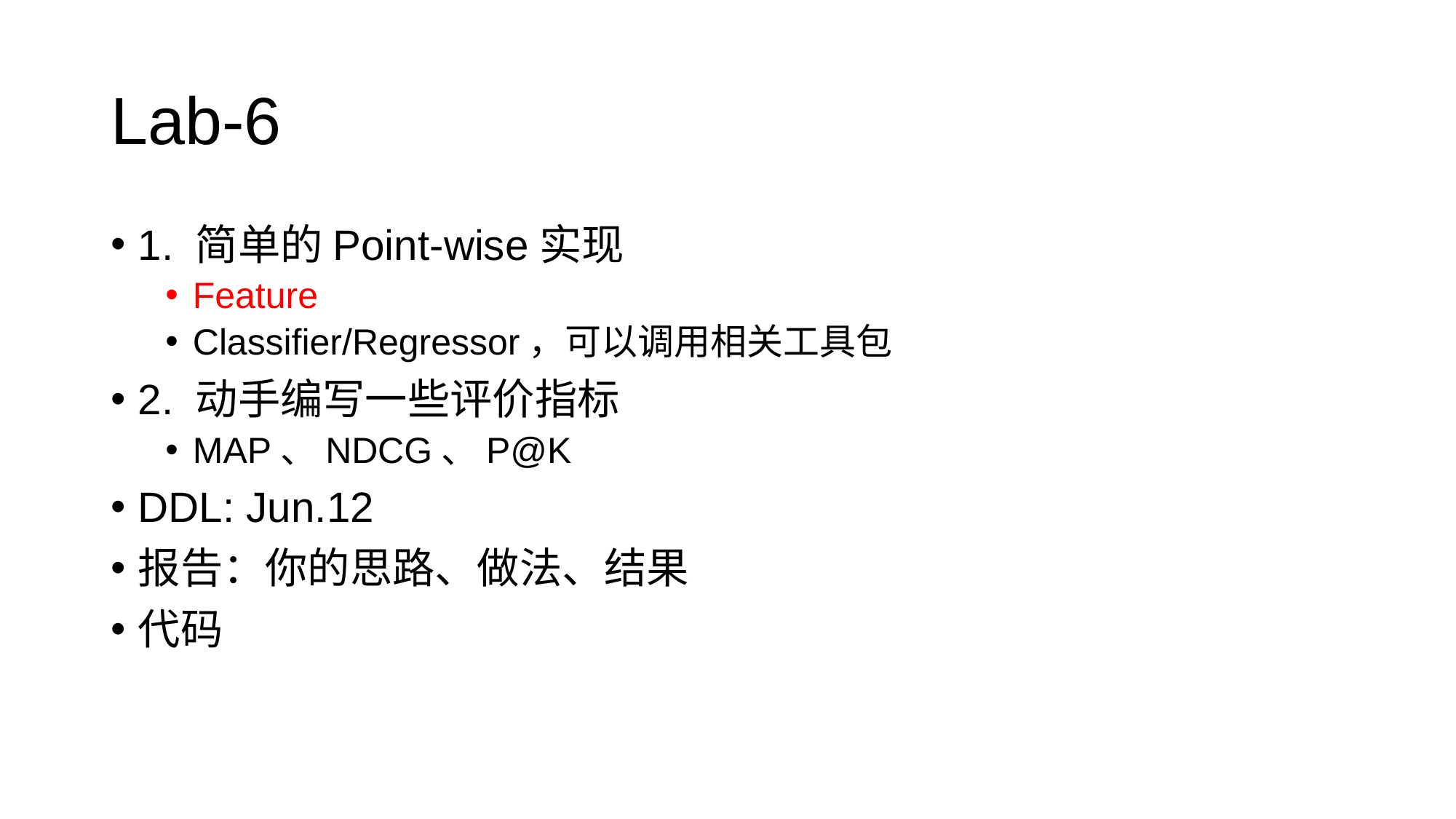

# Lab-6
1. 简单的Point-wise实现
Feature
Classifier/Regressor，可以调用相关工具包
2. 动手编写一些评价指标
MAP、NDCG、P@K
DDL: Jun.12
报告：你的思路、做法、结果
代码